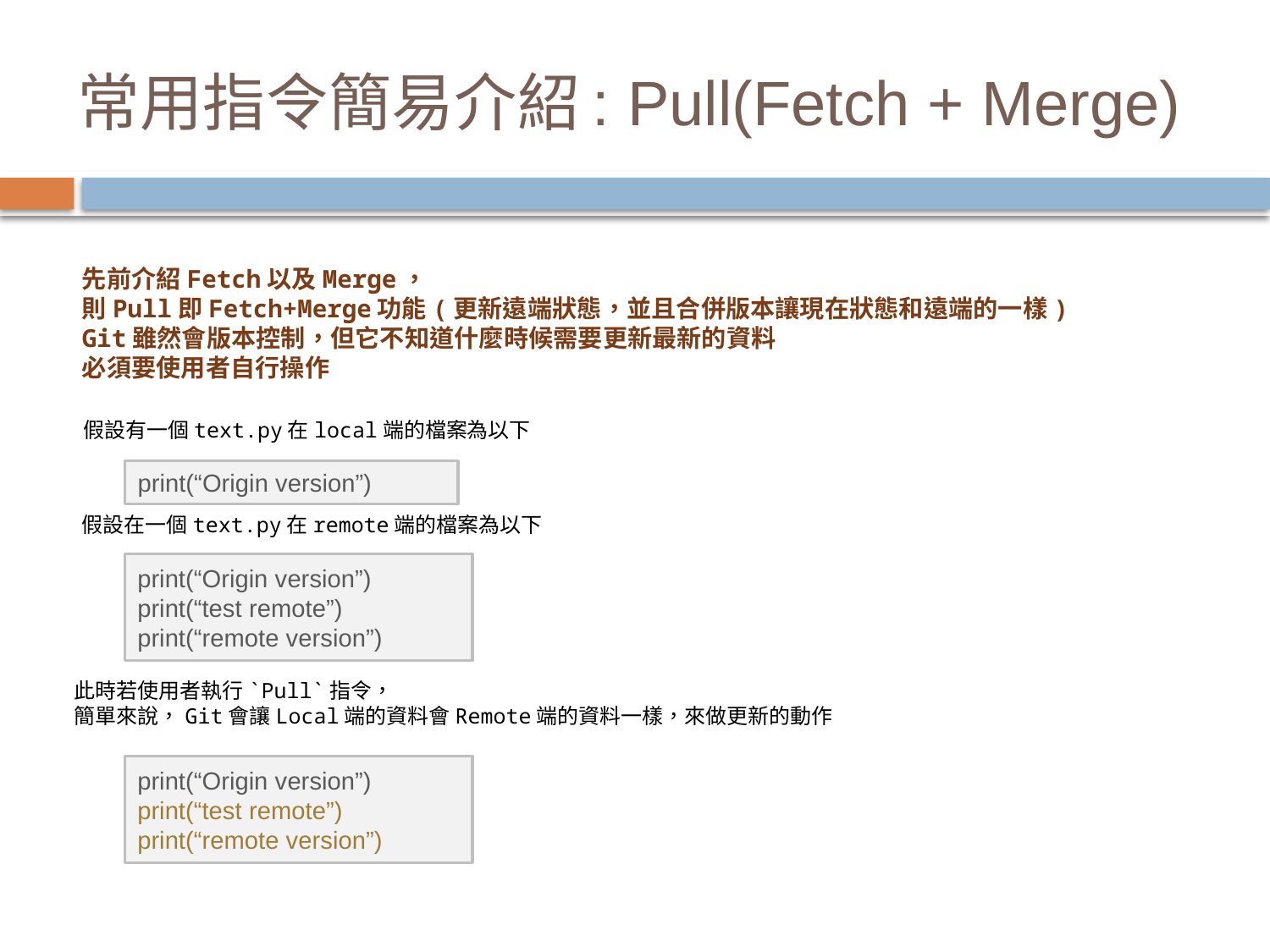

# 常用指令簡易介紹: Pull(Fetch + Merge)
先前介紹Fetch以及Merge，
則Pull即Fetch+Merge功能(更新遠端狀態，並且合併版本讓現在狀態和遠端的一樣)
Git雖然會版本控制，但它不知道什麼時候需要更新最新的資料
必須要使用者自行操作
假設有一個text.py在local端的檔案為以下
print(“Origin version”)
假設在一個text.py在remote端的檔案為以下
print(“Origin version”)
print(“test remote”)
print(“remote version”)
此時若使用者執行`Pull`指令，
簡單來說，Git會讓Local端的資料會Remote端的資料一樣，來做更新的動作
print(“Origin version”)
print(“test remote”)
print(“remote version”)